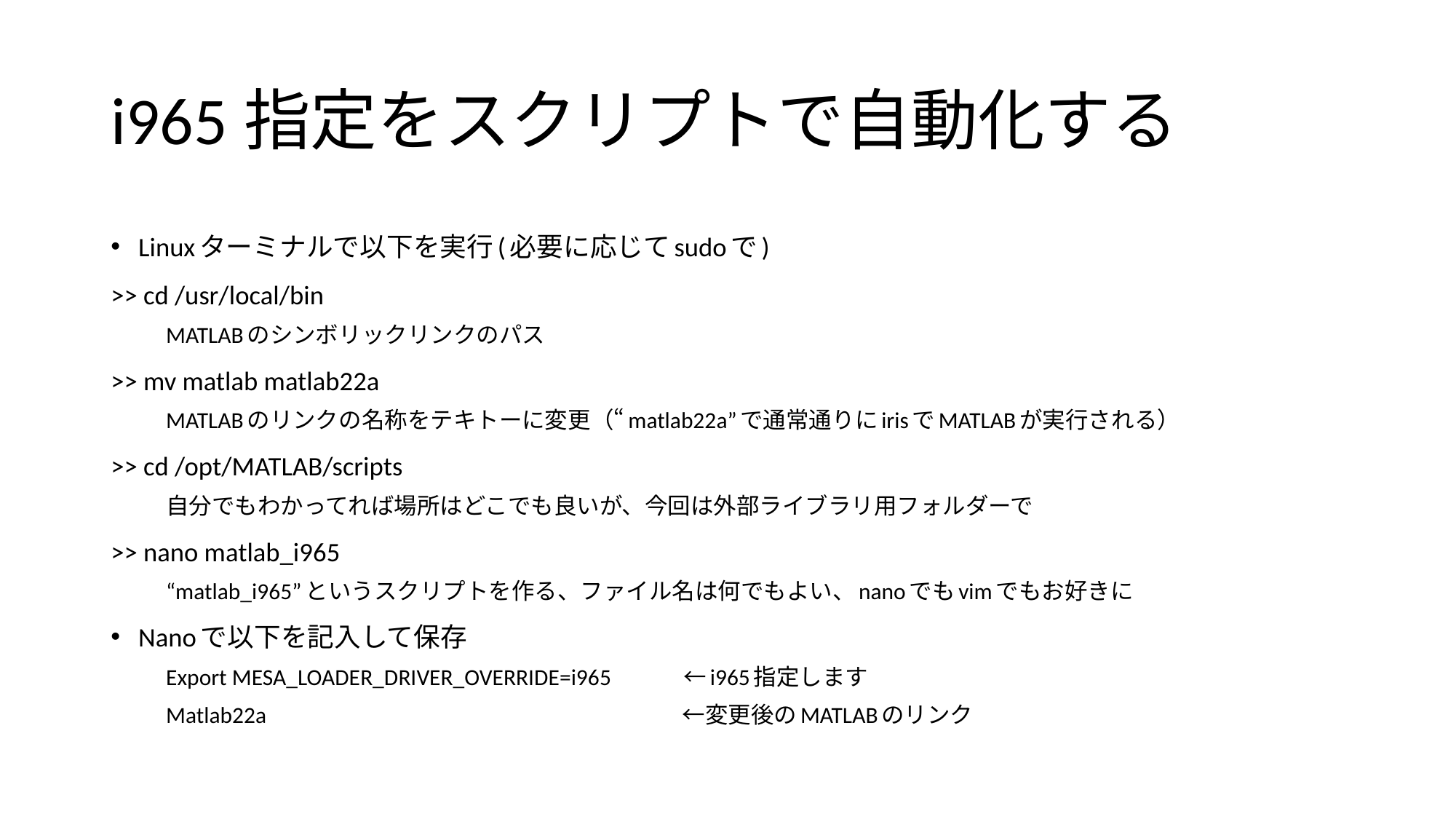

# i965指定をスクリプトで自動化する
Linuxターミナルで以下を実行(必要に応じてsudoで)
>> cd /usr/local/bin
MATLABのシンボリックリンクのパス
>> mv matlab matlab22a
MATLABのリンクの名称をテキトーに変更（“matlab22a”で通常通りにirisでMATLABが実行される）
>> cd /opt/MATLAB/scripts
自分でもわかってれば場所はどこでも良いが、今回は外部ライブラリ用フォルダーで
>> nano matlab_i965
“matlab_i965”というスクリプトを作る、ファイル名は何でもよい、nanoでもvimでもお好きに
Nanoで以下を記入して保存
Export MESA_LOADER_DRIVER_OVERRIDE=i965　　　←i965指定します
Matlab22a　　　　　　　　　　　　　　　　　　←変更後のMATLABのリンク